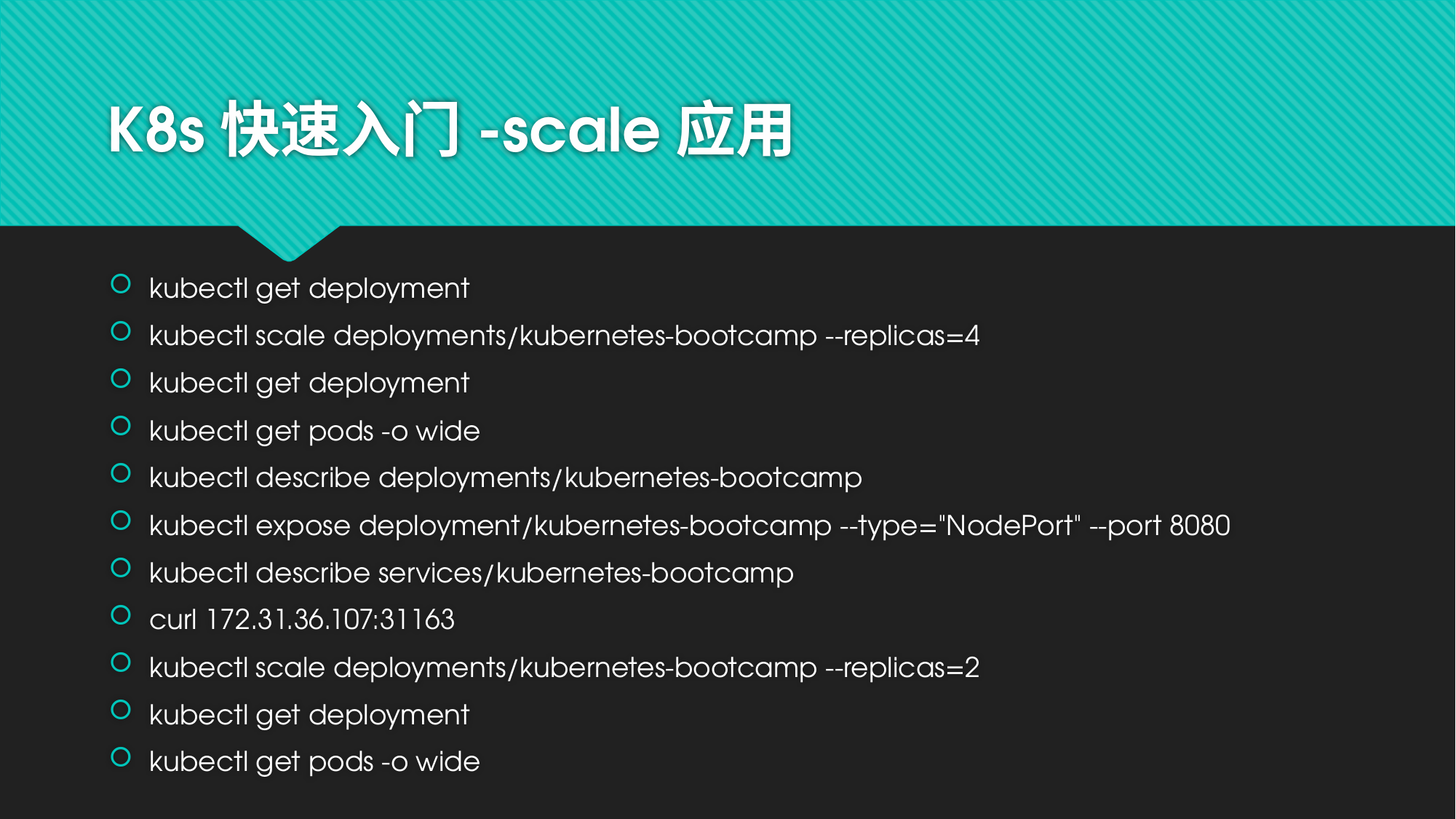

# K8s快速入门-scale应用
kubectl get deployment
kubectl scale deployments/kubernetes-bootcamp --replicas=4
kubectl get deployment
kubectl get pods -o wide
kubectl describe deployments/kubernetes-bootcamp
kubectl expose deployment/kubernetes-bootcamp --type="NodePort" --port 8080
kubectl describe services/kubernetes-bootcamp
curl 172.31.36.107:31163
kubectl scale deployments/kubernetes-bootcamp --replicas=2
kubectl get deployment
kubectl get pods -o wide